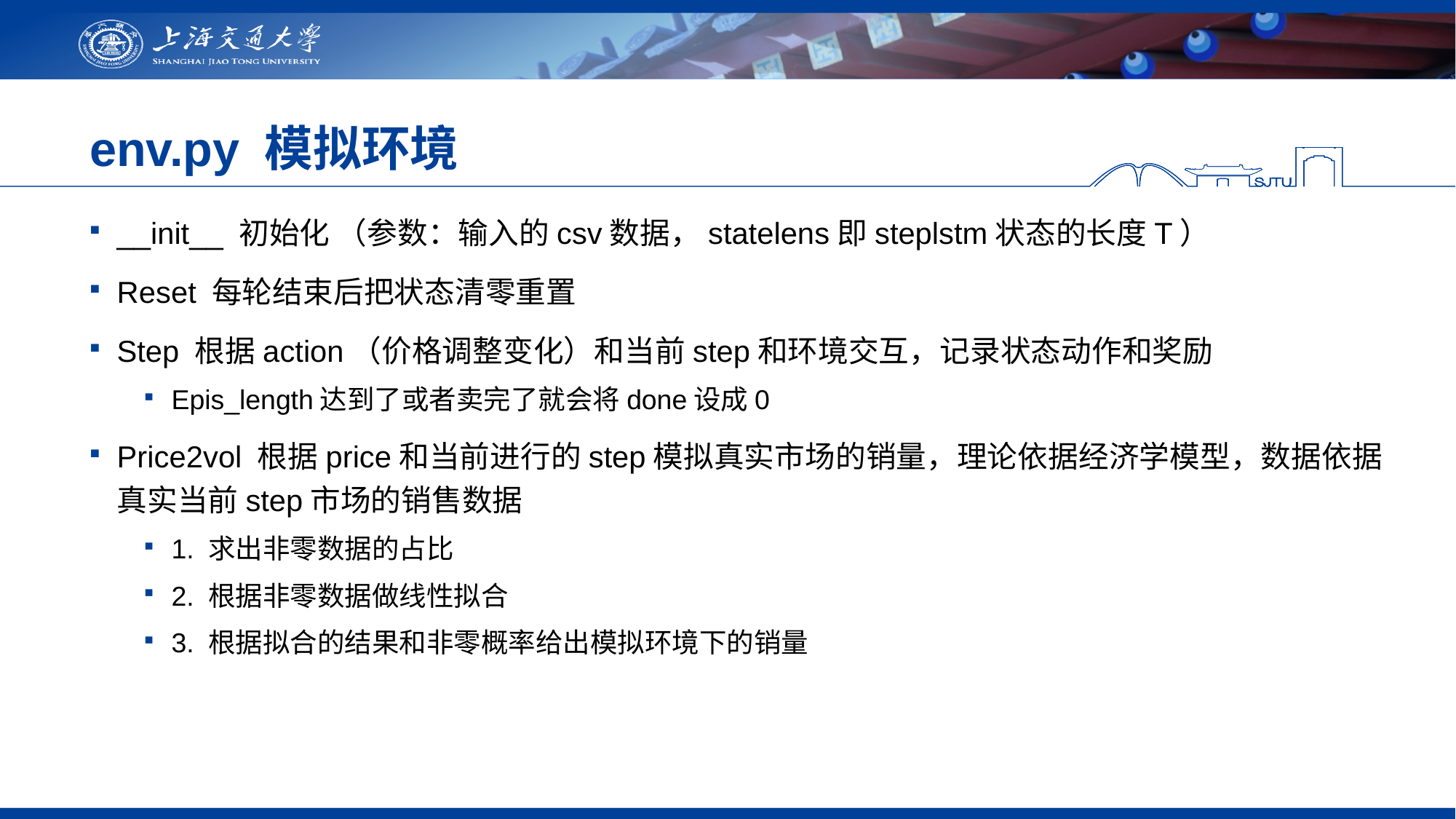

# env.py 模拟环境
__init__ 初始化 （参数：输入的csv数据，statelens即steplstm状态的长度T）
Reset 每轮结束后把状态清零重置
Step 根据action（价格调整变化）和当前step和环境交互，记录状态动作和奖励
Epis_length达到了或者卖完了就会将done设成0
Price2vol 根据price和当前进行的step模拟真实市场的销量，理论依据经济学模型，数据依据真实当前step市场的销售数据
1. 求出非零数据的占比
2. 根据非零数据做线性拟合
3. 根据拟合的结果和非零概率给出模拟环境下的销量